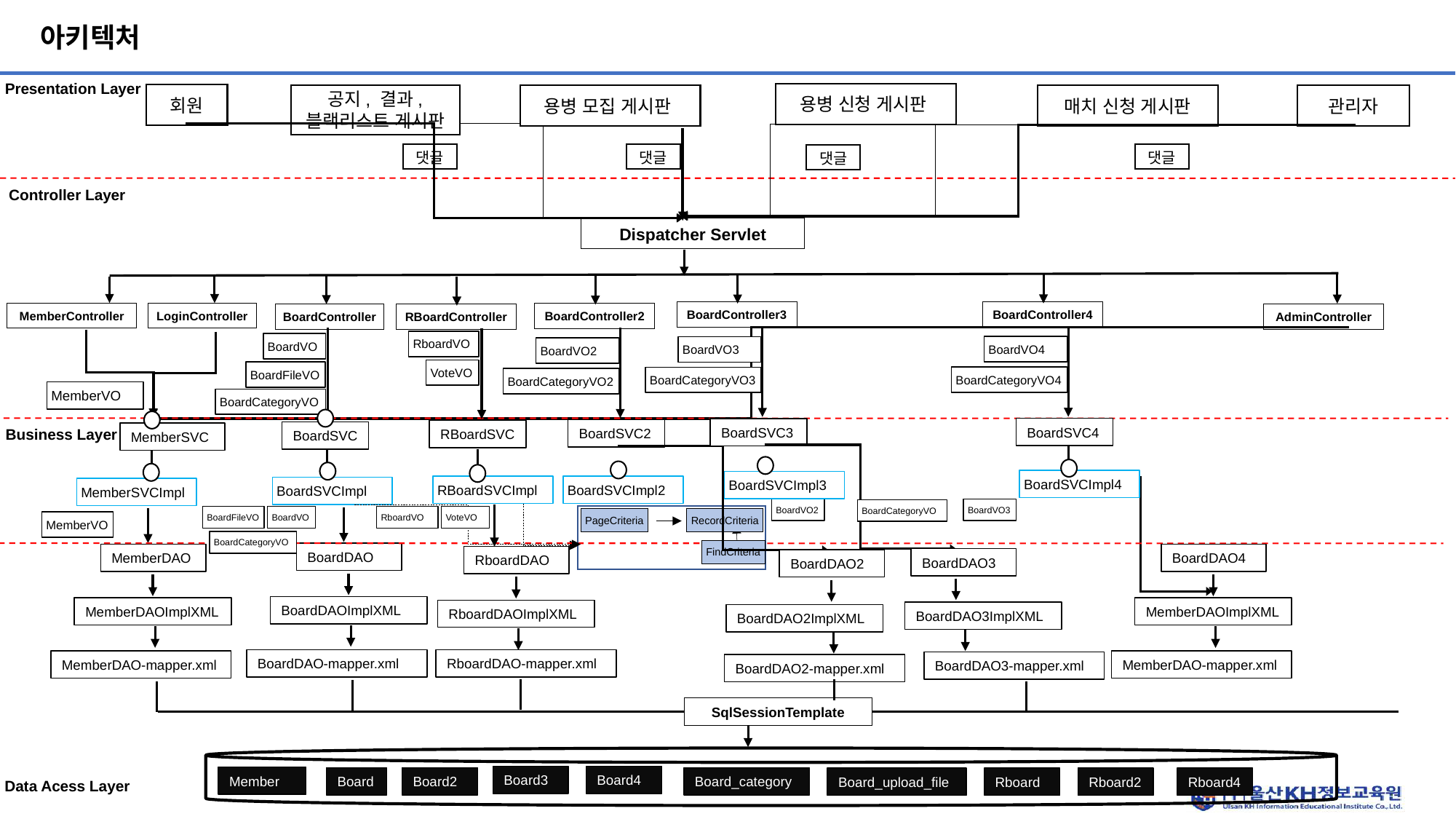

# 아키텍처
Presentation Layer
용병 신청 게시판
회원
공지, 결과, 블랙리스트 게시판
용병 모집 게시판
매치 신청 게시판
관리자
댓글
댓글
댓글
댓글
Controller Layer
Dispatcher Servlet
BoardController4
BoardController3
LoginController
MemberController
BoardController2
BoardController
RBoardController
AdminController
RboardVO
BoardVO
BoardVO4
BoardVO3
BoardVO2
VoteVO
BoardFileVO
BoardCategoryVO4
BoardCategoryVO3
BoardCategoryVO2
MemberVO
BoardCategoryVO

BoardSVC4
BoardSVC3
Business Layer
BoardSVC2
RBoardSVC
BoardSVC
MemberSVC

BoardSVCImpl4
BoardSVCImpl3
RBoardSVCImpl
BoardSVCImpl2
BoardSVCImpl
MemberSVCImpl
BoardVO2
BoardVO3
BoardCategoryVO

RboardVO
VoteVO
BoardFileVO
BoardVO
RecordCriteria
PageCriteria
MemberVO
BoardCategoryVO
FindCriteria
BoardDAO
MemberDAO
BoardDAO4
RboardDAO
BoardDAO3
BoardDAO2
BoardDAOImplXML
MemberDAOImplXML
MemberDAOImplXML
RboardDAOImplXML
BoardDAO3ImplXML
BoardDAO2ImplXML
BoardDAO-mapper.xml
RboardDAO-mapper.xml
MemberDAO-mapper.xml
MemberDAO-mapper.xml
BoardDAO3-mapper.xml
BoardDAO2-mapper.xml
SqlSessionTemplate

Member
Board3
Board4
Board2
Board_category
Board
Board_upload_file
Rboard
Rboard2
Rboard4
Data Acess Layer